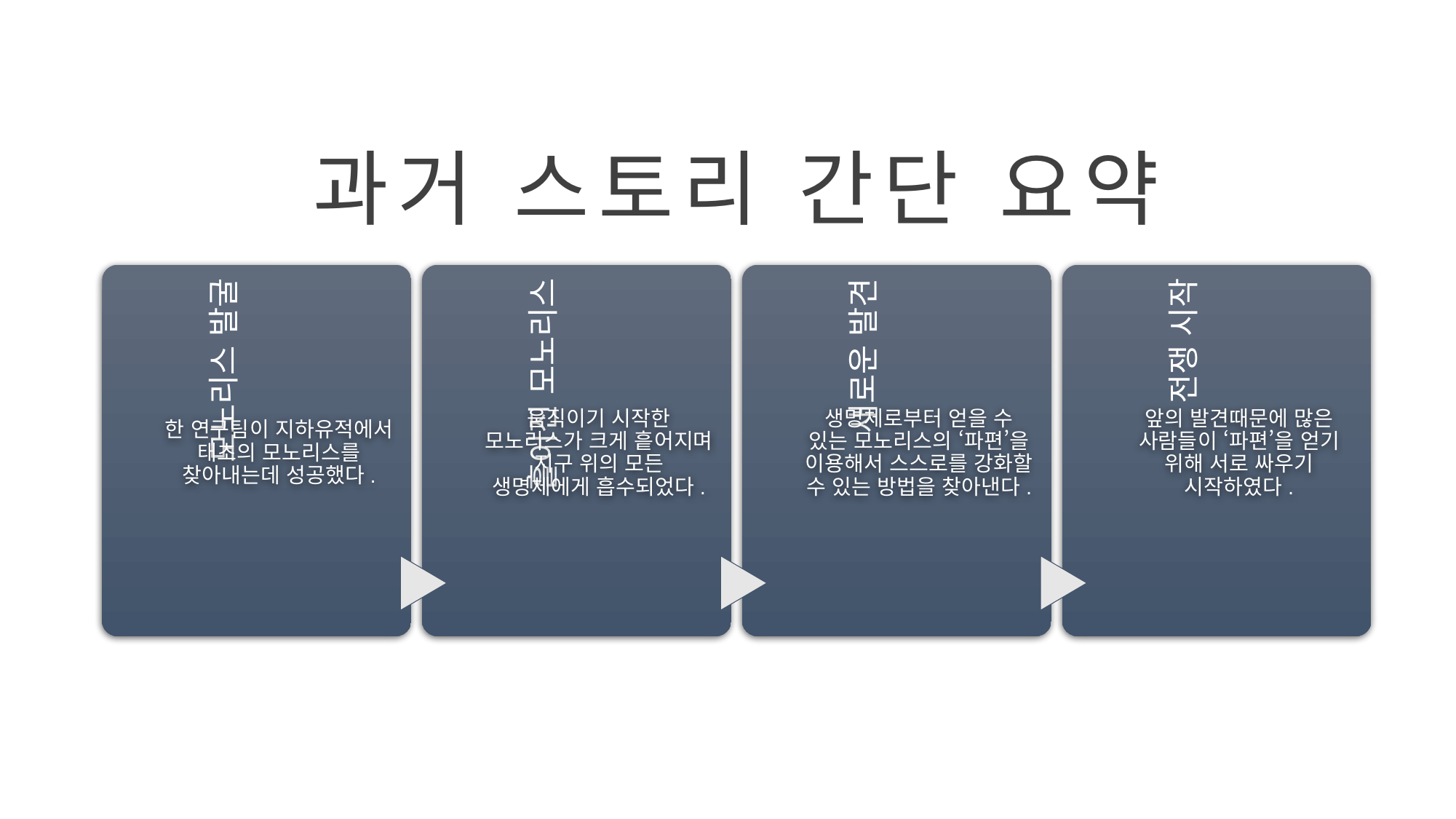

모노리스 발굴
한 연구팀이 지하유적에서 태초의 모노리스를 찾아내는데 성공했다.
흩어진 모노리스
움직이기 시작한 모노리스가 크게 흩어지며 지구 위의 모든 생명체에게 흡수되었다.
새로운 발견
생명체로부터 얻을 수 있는 모노리스의 ‘파편’을 이용해서 스스로를 강화할 수 있는 방법을 찾아낸다.
전쟁 시작
앞의 발견때문에 많은 사람들이 ‘파편’을 얻기 위해 서로 싸우기 시작하였다.
과거 스토리 간단 요약